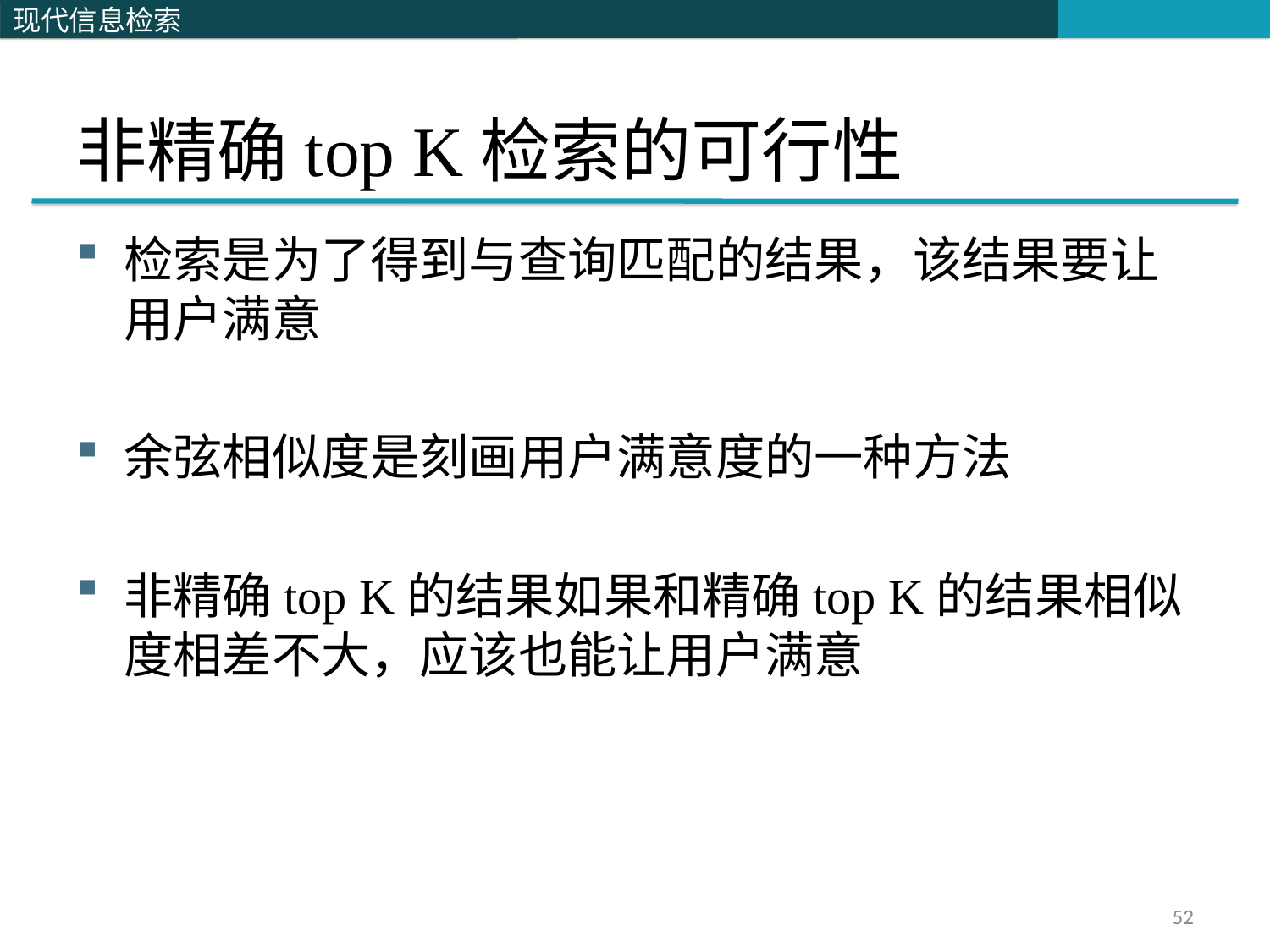

# 非精确top K检索的可行性
检索是为了得到与查询匹配的结果，该结果要让用户满意

余弦相似度是刻画用户满意度的一种方法

非精确top K的结果如果和精确top K的结果相似度相差不大，应该也能让用户满意
52